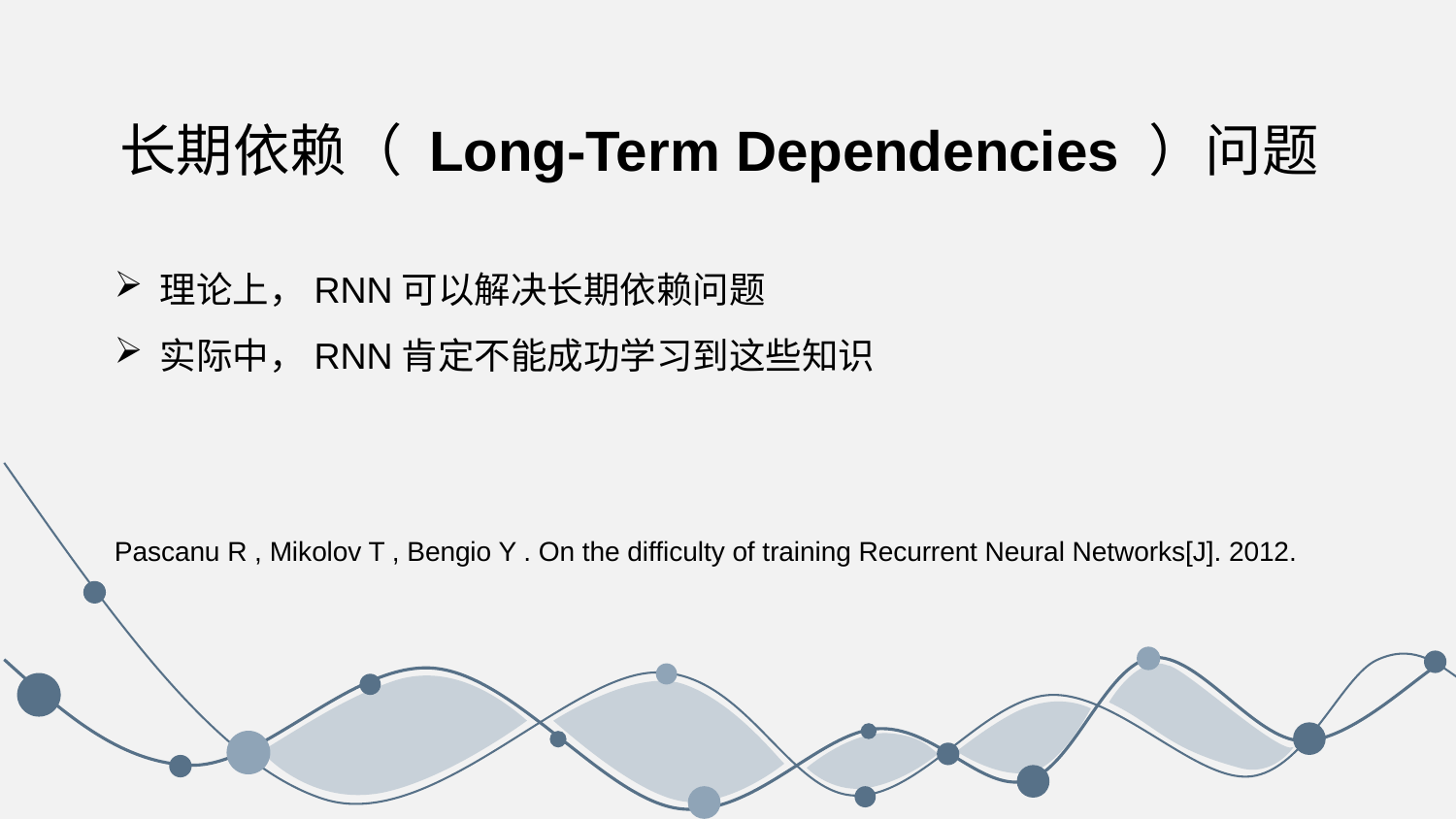

长期依赖（ Long-Term Dependencies ）问题
理论上，RNN可以解决长期依赖问题
实际中，RNN肯定不能成功学习到这些知识

Pascanu R , Mikolov T , Bengio Y . On the difficulty of training Recurrent Neural Networks[J]. 2012.